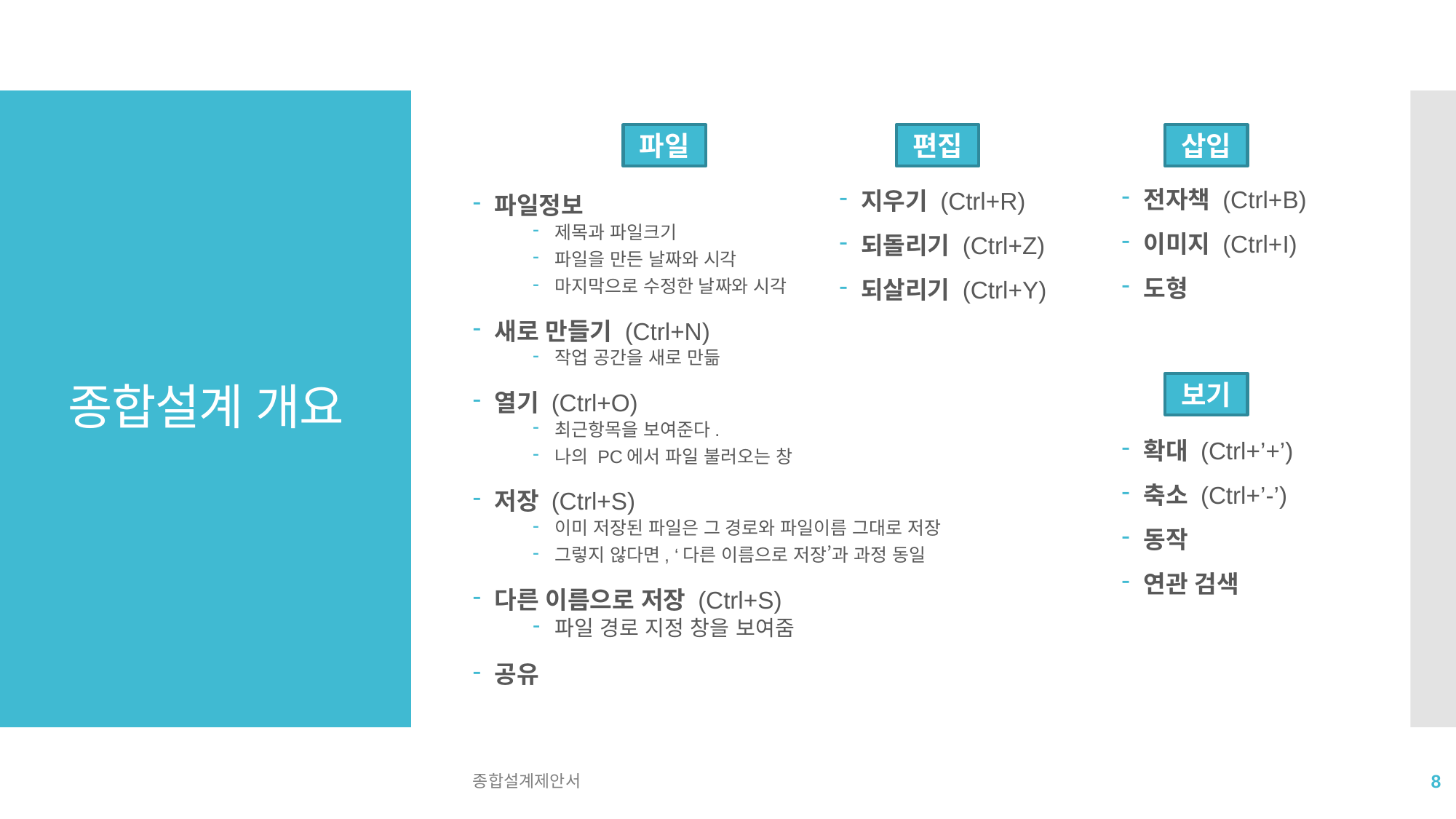

파일
편집
삽입
# 종합설계 개요
지우기 (Ctrl+R)
되돌리기 (Ctrl+Z)
되살리기 (Ctrl+Y)
전자책 (Ctrl+B)
이미지 (Ctrl+I)
도형
파일정보
제목과 파일크기
파일을 만든 날짜와 시각
마지막으로 수정한 날짜와 시각
새로 만들기 (Ctrl+N)
작업 공간을 새로 만듦
열기 (Ctrl+O)
최근항목을 보여준다.
나의 PC에서 파일 불러오는 창
저장 (Ctrl+S)
이미 저장된 파일은 그 경로와 파일이름 그대로 저장
그렇지 않다면, ‘다른 이름으로 저장’과 과정 동일
다른 이름으로 저장 (Ctrl+S)
파일 경로 지정 창을 보여줌
공유
보기
확대 (Ctrl+’+’)
축소 (Ctrl+’-’)
동작
연관 검색
종합설계제안서
8